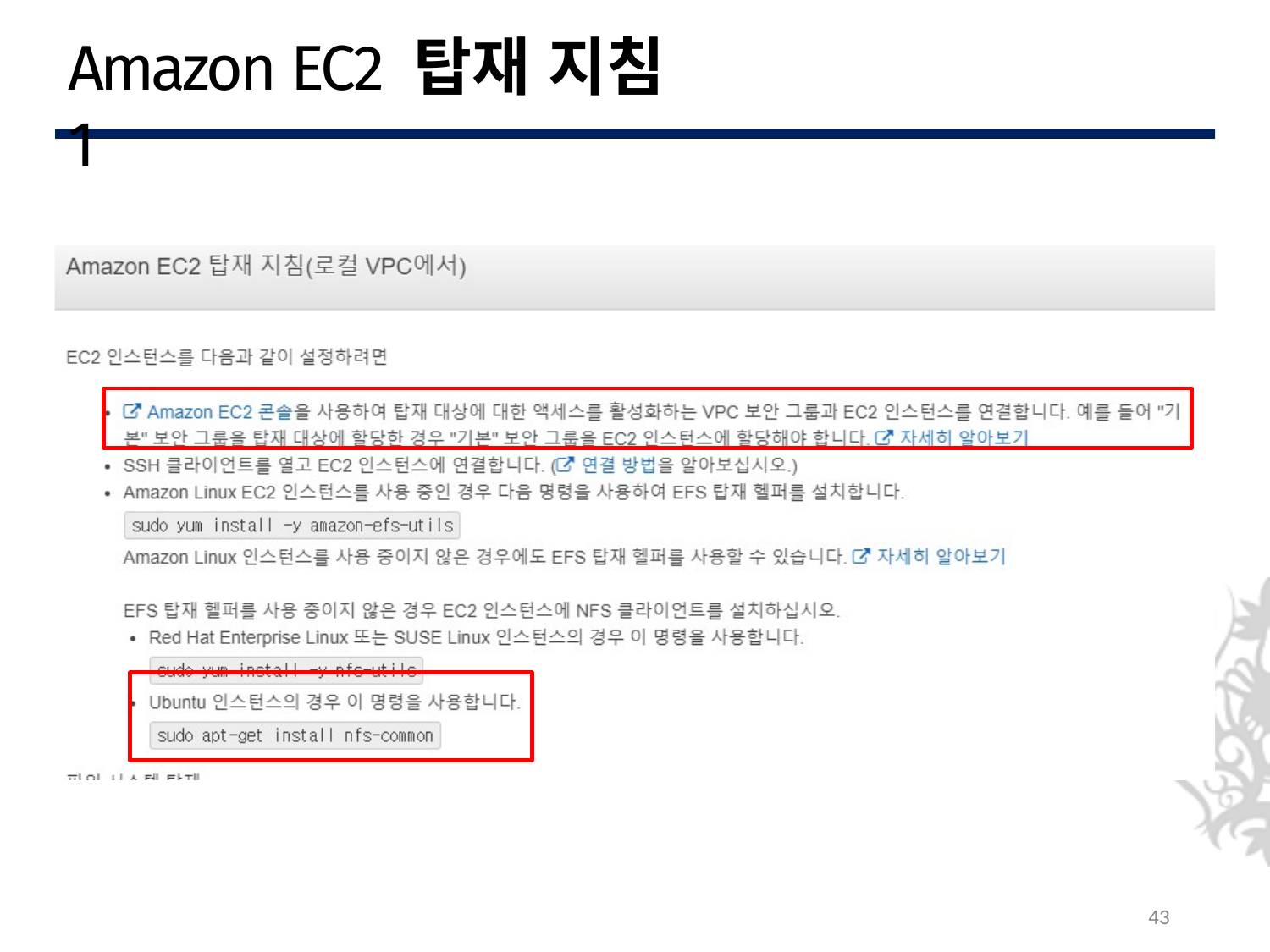

# Amazon EC2 탑재 지침 1

43